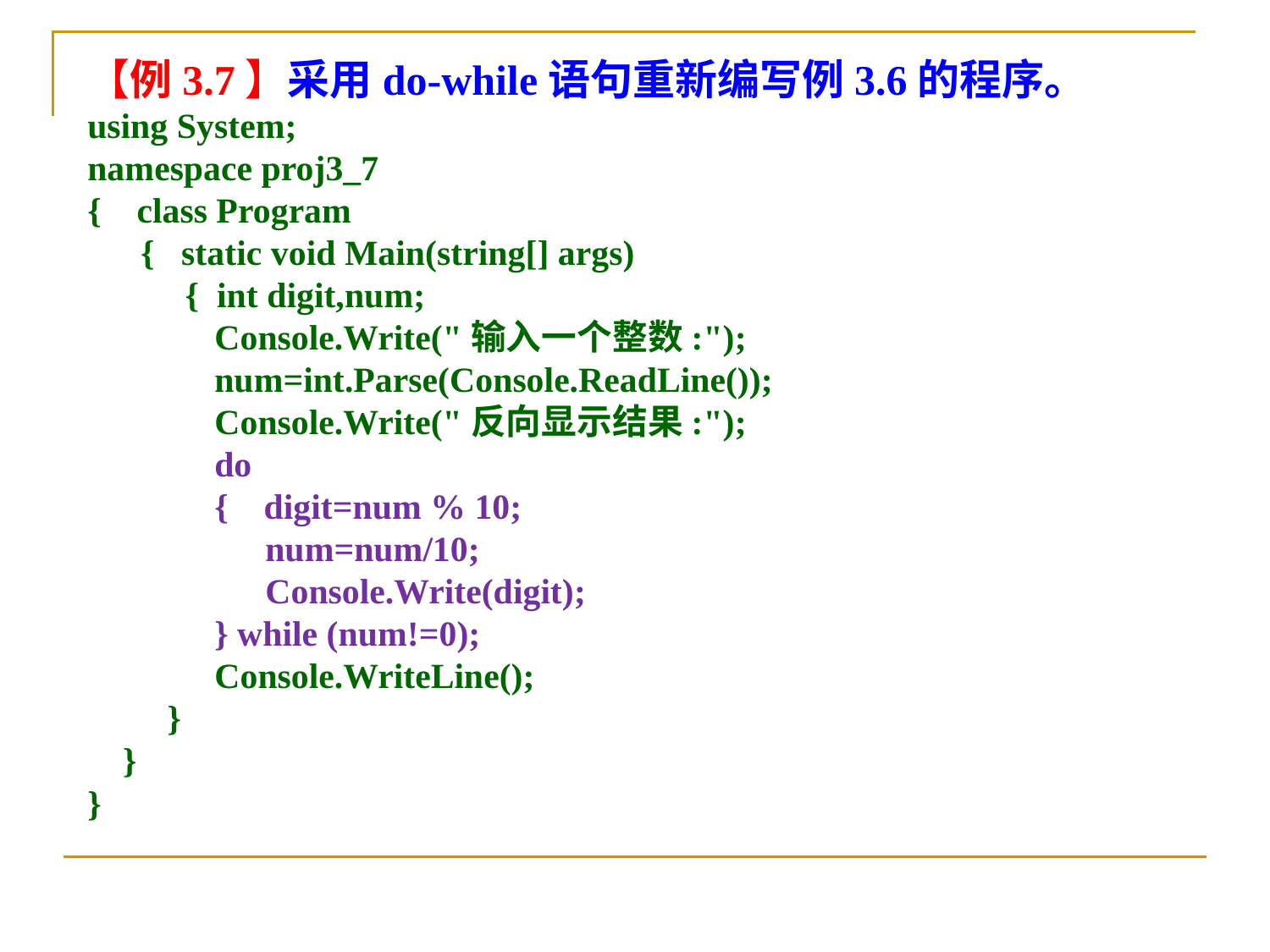

【例3.7】采用do-while语句重新编写例3.6的程序。
using System;
namespace proj3_7
{    class Program
      {   static void Main(string[] args)
           {  int digit,num;
            	Console.Write("输入一个整数:");
            	num=int.Parse(Console.ReadLine());
            	Console.Write("反向显示结果:");
            	do
            	{    digit=num % 10;
                    num=num/10;
                    Console.Write(digit);
            	} while (num!=0);
            	Console.WriteLine();
         }
    }
}